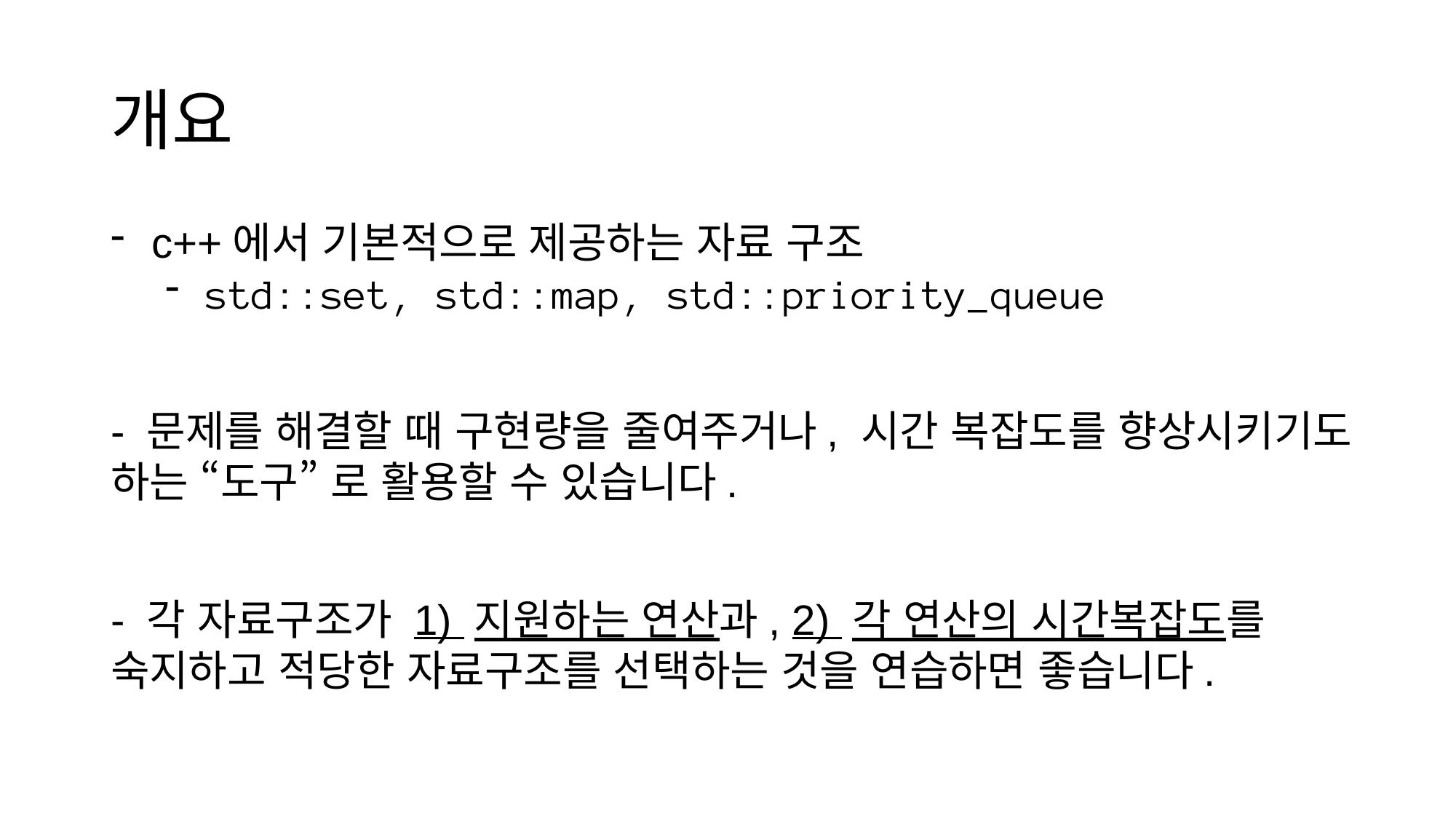

# 개요

c++에서 기본적으로 제공하는 자료 구조
std::set, std::map, std::priority_queue
- 문제를 해결할 때 구현량을 줄여주거나, 시간 복잡도를 향상시키기도 하는 “도구” 로 활용할 수 있습니다.
- 각 자료구조가 1) 지원하는 연산과, 2) 각 연산의 시간복잡도를 숙지하고 적당한 자료구조를 선택하는 것을 연습하면 좋습니다.